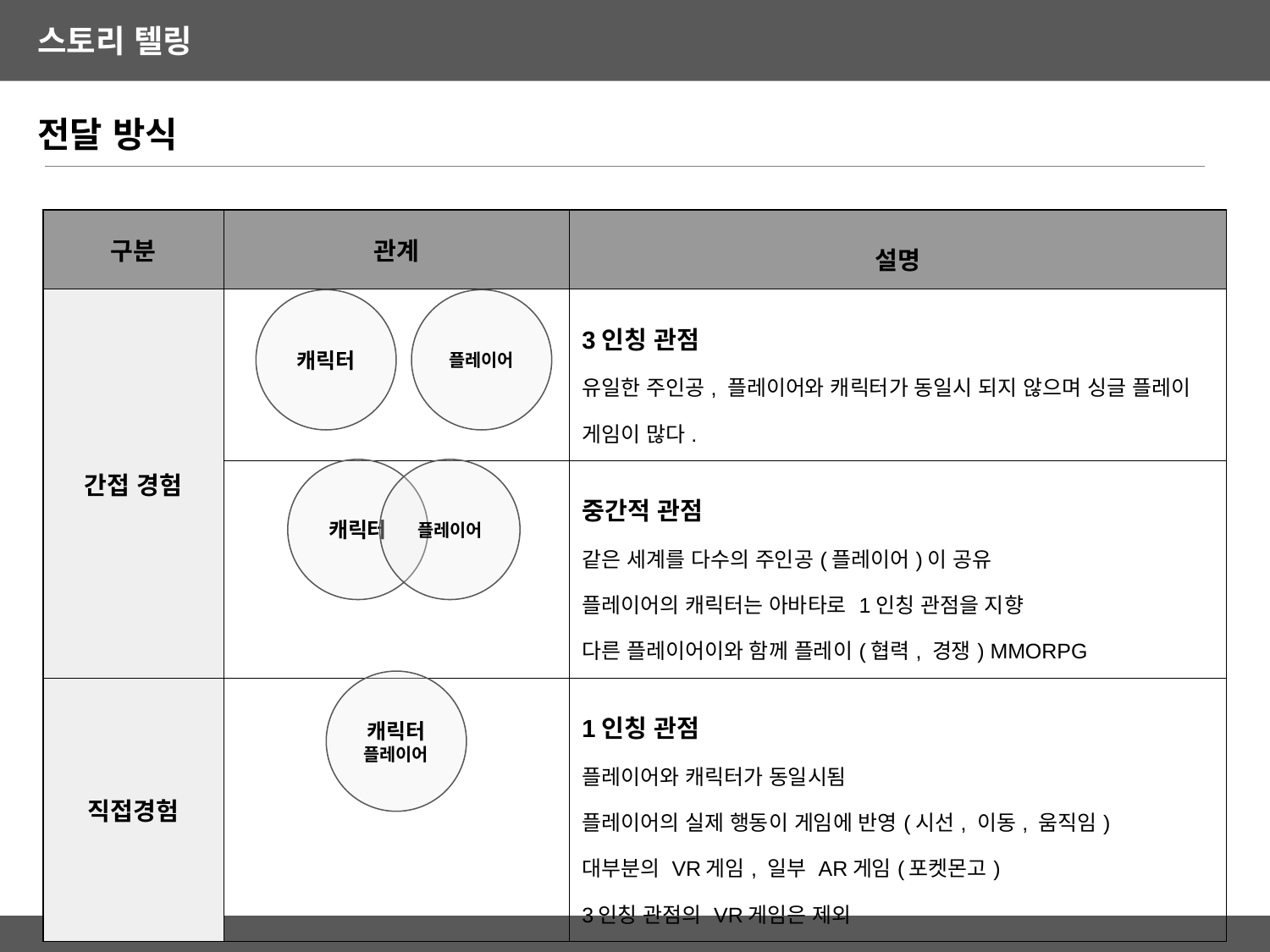

스토리 텔링
전달 방식
| 구분 | 관계 | 설명 |
| --- | --- | --- |
| 간접 경험 |  | 3인칭 관점 유일한 주인공, 플레이어와 캐릭터가 동일시 되지 않으며 싱글 플레이 게임이 많다. |
|  |  | 중간적 관점 같은 세계를 다수의 주인공(플레이어)이 공유 플레이어의 캐릭터는 아바타로 1인칭 관점을 지향 다른 플레이어이와 함께 플레이(협력, 경쟁) MMORPG |
| 직접경험 |  | 1인칭 관점 플레이어와 캐릭터가 동일시됨 플레이어의 실제 행동이 게임에 반영(시선, 이동, 움직임) 대부분의 VR게임, 일부 AR게임(포켓몬고) 3인칭 관점의 VR게임은 제외 |
캐릭터
플레이어
캐릭터
플레이어
캐릭터
플레이어